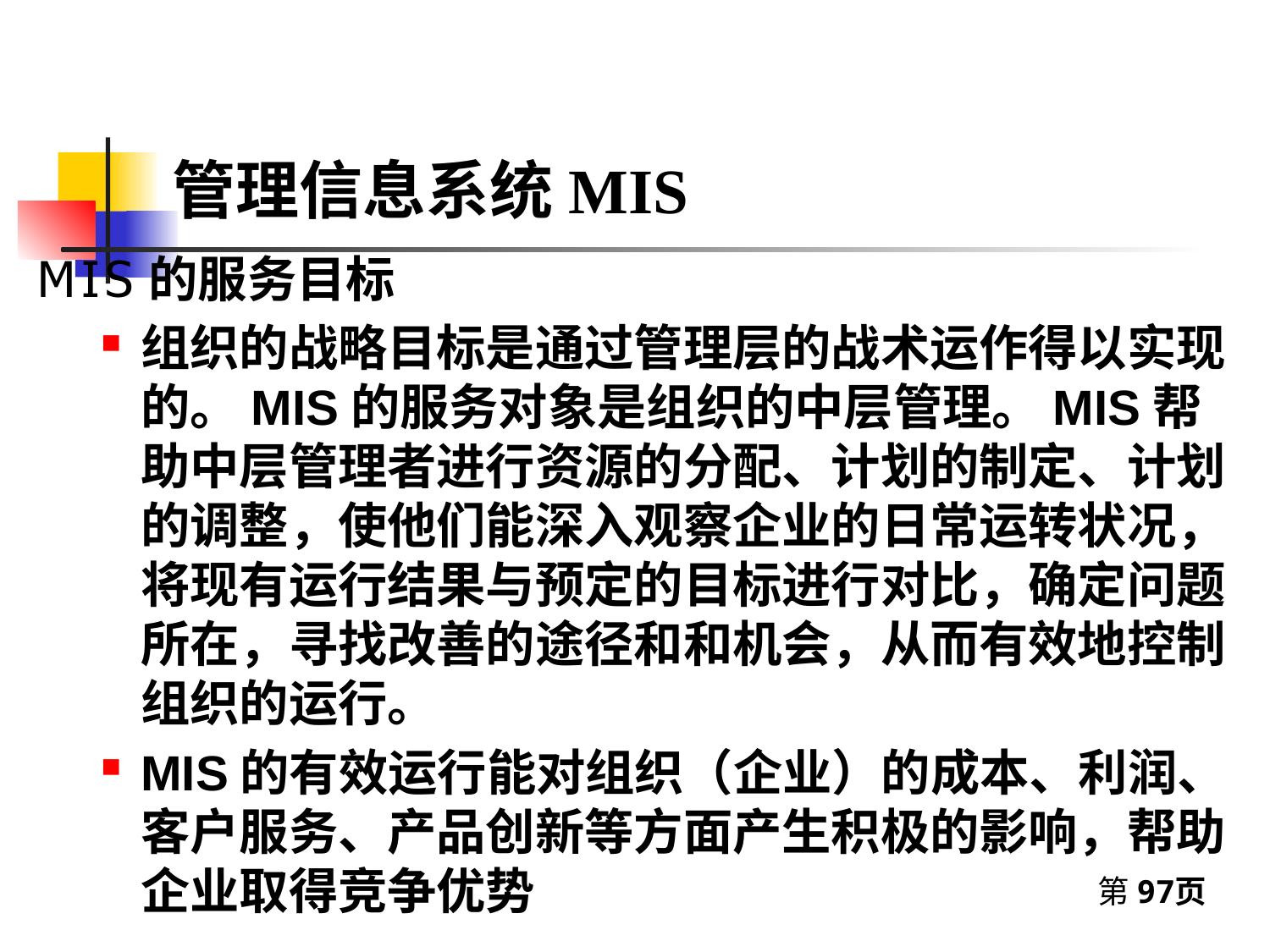

# 管理信息系统MIS
MIS的服务目标
组织的战略目标是通过管理层的战术运作得以实现的。MIS的服务对象是组织的中层管理。MIS帮助中层管理者进行资源的分配、计划的制定、计划的调整，使他们能深入观察企业的日常运转状况，将现有运行结果与预定的目标进行对比，确定问题所在，寻找改善的途径和和机会，从而有效地控制组织的运行。
MIS的有效运行能对组织（企业）的成本、利润、客户服务、产品创新等方面产生积极的影响，帮助企业取得竞争优势